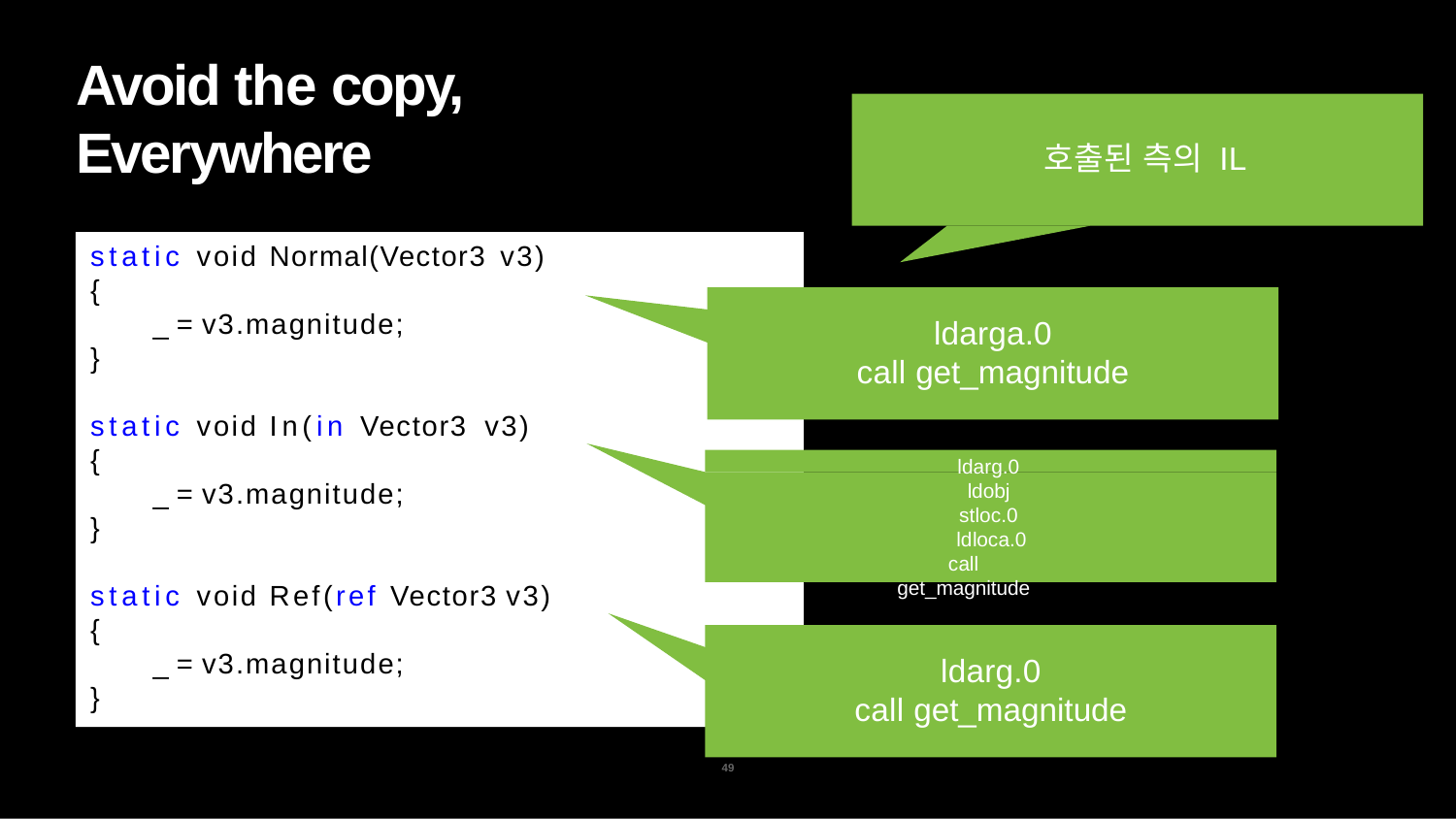

# Avoid the copy, Everywhere

호출된 측의 IL

static void Normal(Vector3 v3)
{
_ = v3.magnitude;
}

ldarga.0
call get_magnitude
static void In(in Vector3 v3)
{
_ = v3.magnitude;
}

ldarg.0  ldobj  stloc.0  ldloca.0
call get_magnitude
static void Ref(ref Vector3 v3)
{
_ = v3.magnitude;
}

ldarg.0
call get_magnitude
49